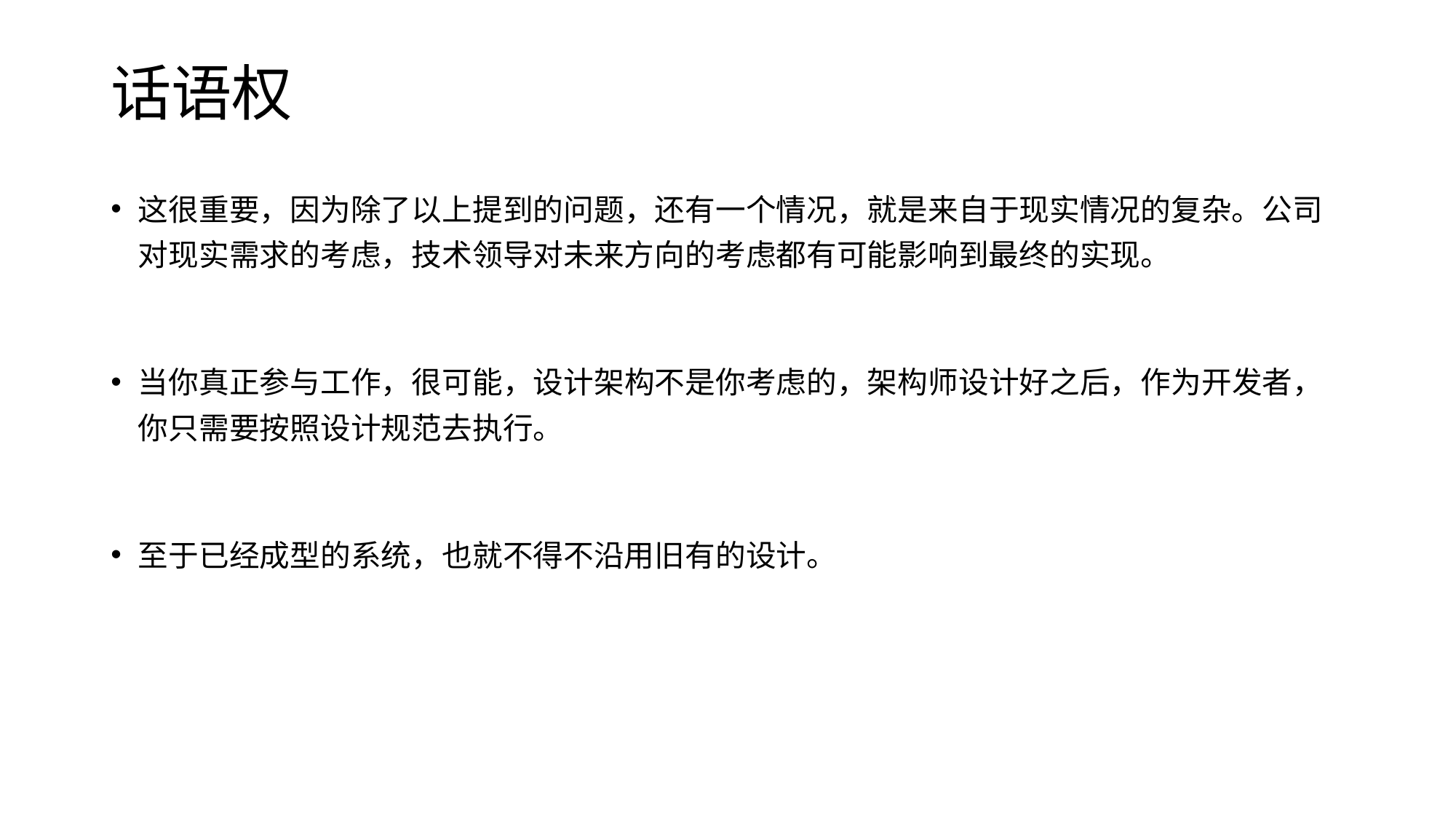

# 话语权
这很重要，因为除了以上提到的问题，还有一个情况，就是来自于现实情况的复杂。公司对现实需求的考虑，技术领导对未来方向的考虑都有可能影响到最终的实现。

当你真正参与工作，很可能，设计架构不是你考虑的，架构师设计好之后，作为开发者，你只需要按照设计规范去执行。

至于已经成型的系统，也就不得不沿用旧有的设计。